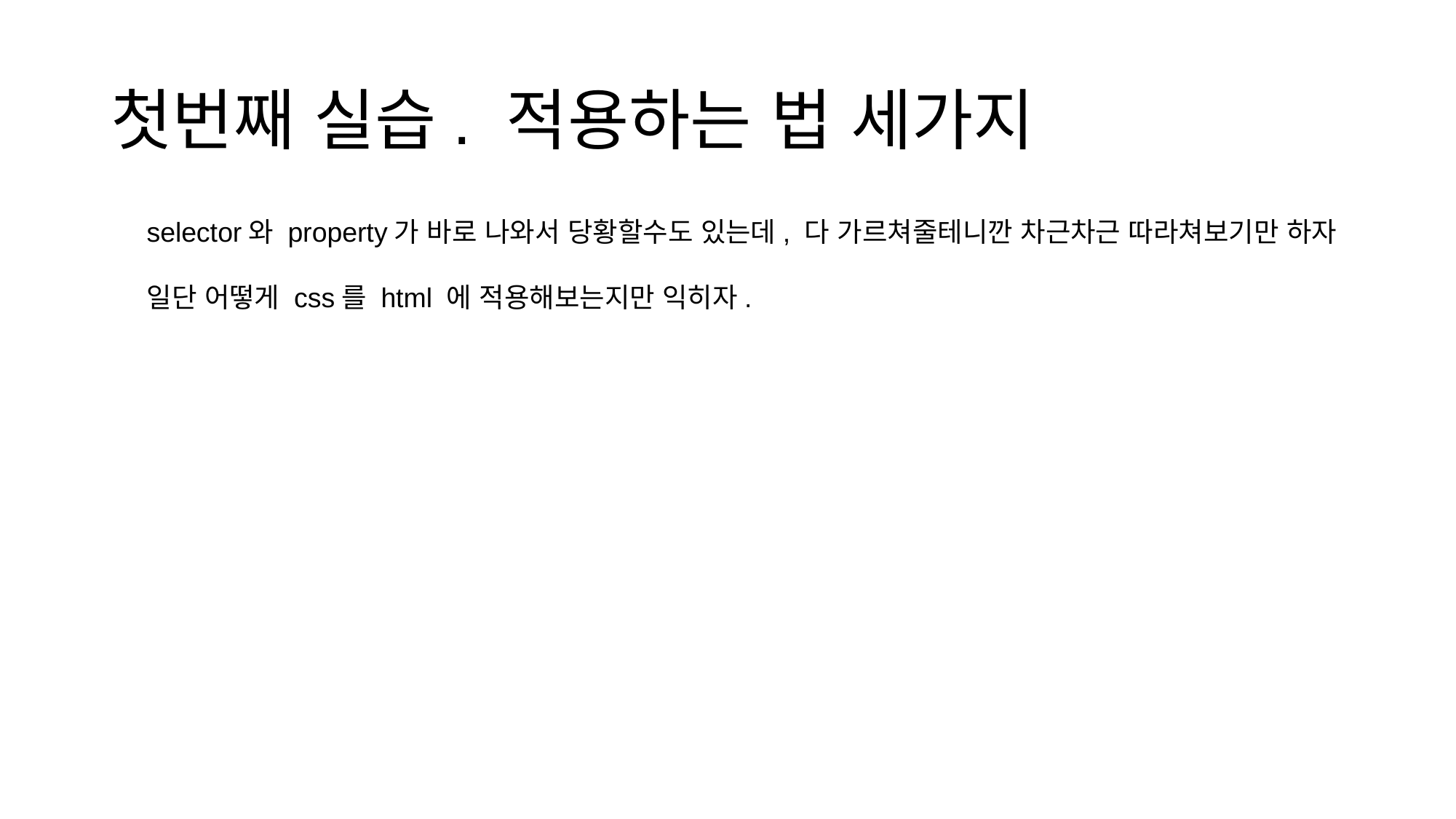

# 첫번째 실습. 적용하는 법 세가지
selector와 property가 바로 나와서 당황할수도 있는데, 다 가르쳐줄테니깐 차근차근 따라쳐보기만 하자

일단 어떻게 css를 html 에 적용해보는지만 익히자.